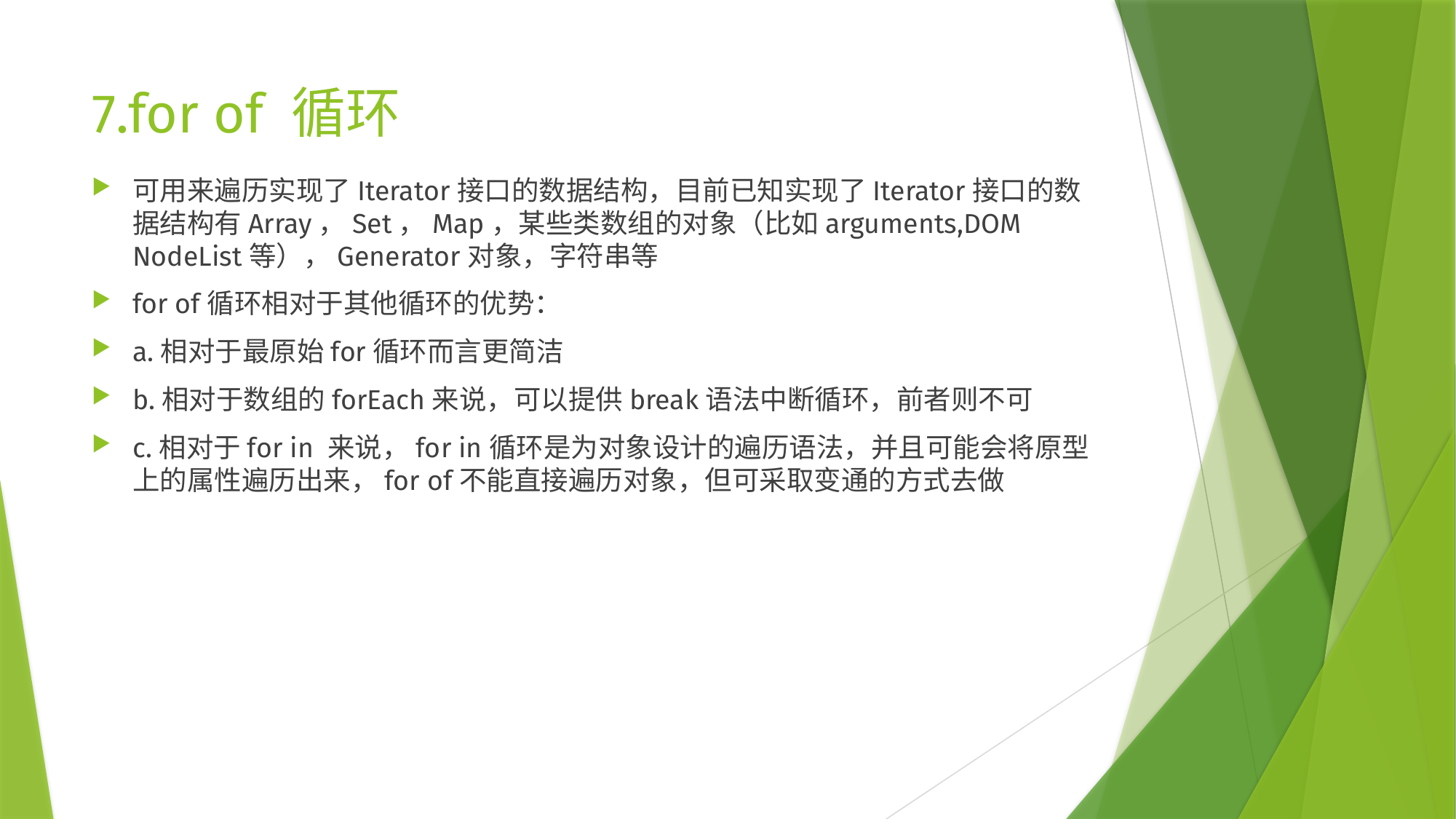

# 7.for of 循环
可用来遍历实现了Iterator接口的数据结构，目前已知实现了Iterator接口的数据结构有Array，Set，Map，某些类数组的对象（比如arguments,DOM NodeList等），Generator对象，字符串等
for of循环相对于其他循环的优势：
a.相对于最原始for循环而言更简洁
b.相对于数组的forEach来说，可以提供break语法中断循环，前者则不可
c.相对于for in 来说，for in循环是为对象设计的遍历语法，并且可能会将原型上的属性遍历出来，for of不能直接遍历对象，但可采取变通的方式去做